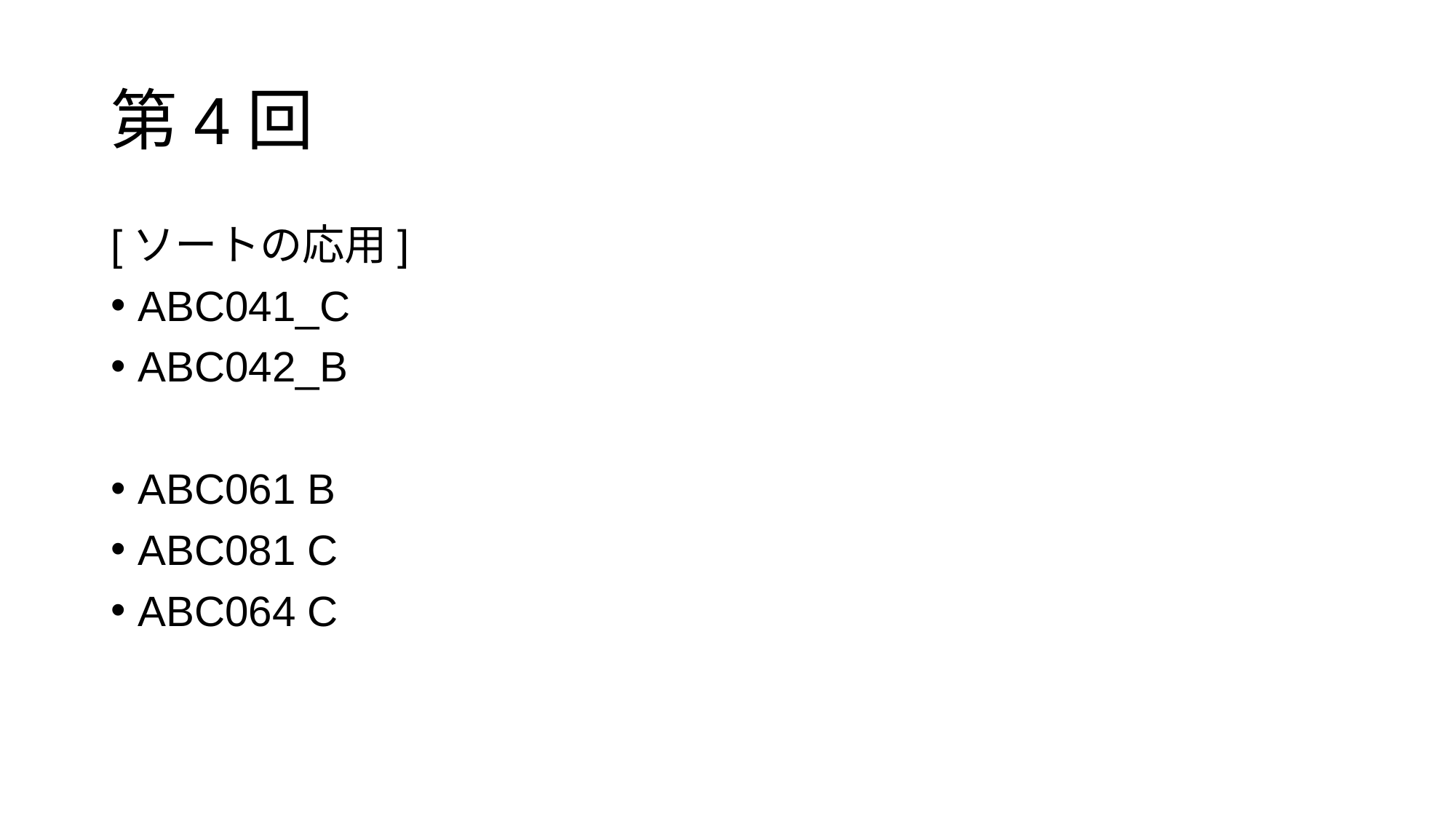

# 第4回
[ソートの応用]
ABC041_C
ABC042_B

ABC061 B
ABC081 C
ABC064 C